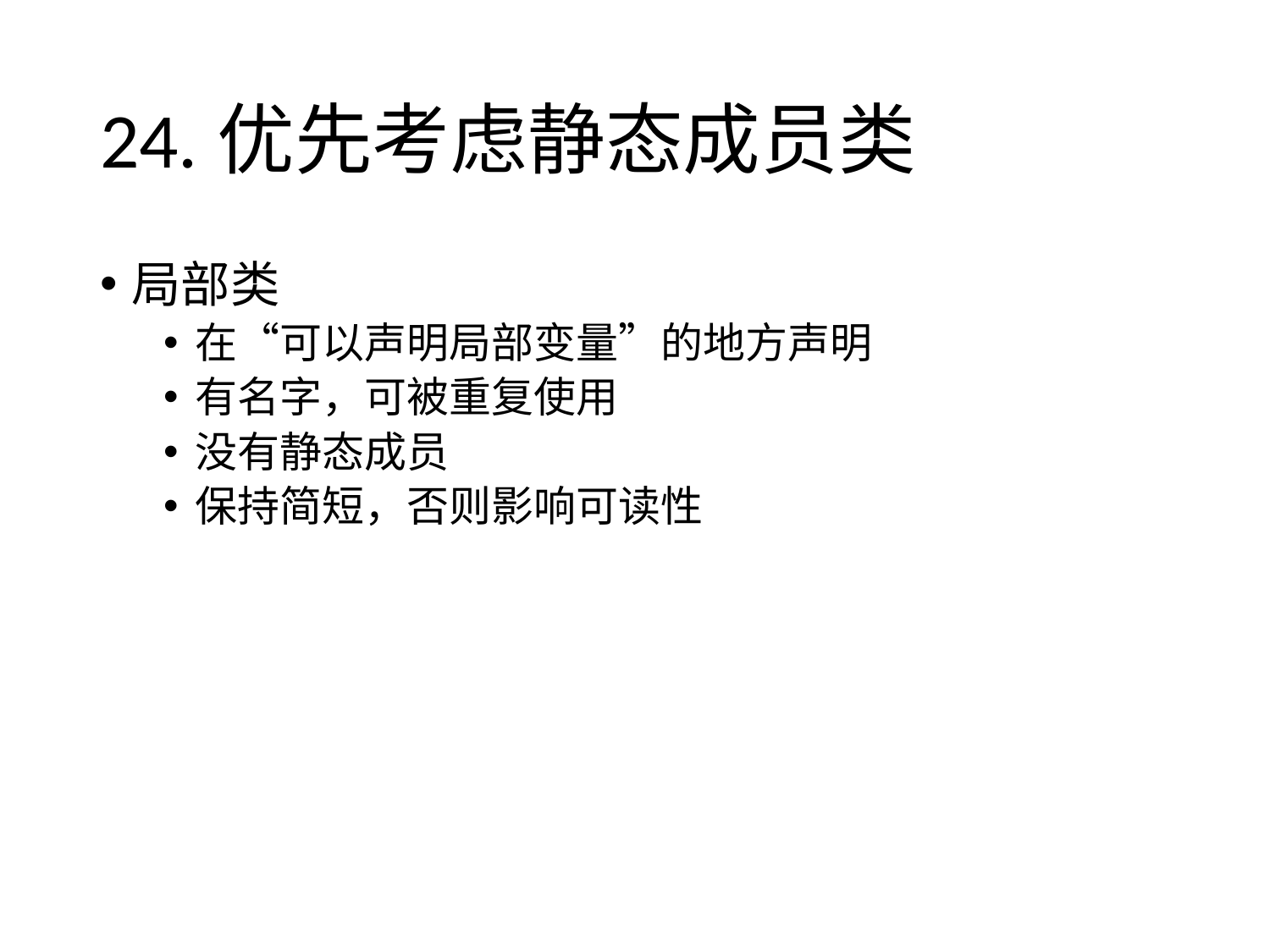

# 24.优先考虑静态成员类
局部类
在“可以声明局部变量”的地方声明
有名字，可被重复使用
没有静态成员
保持简短，否则影响可读性